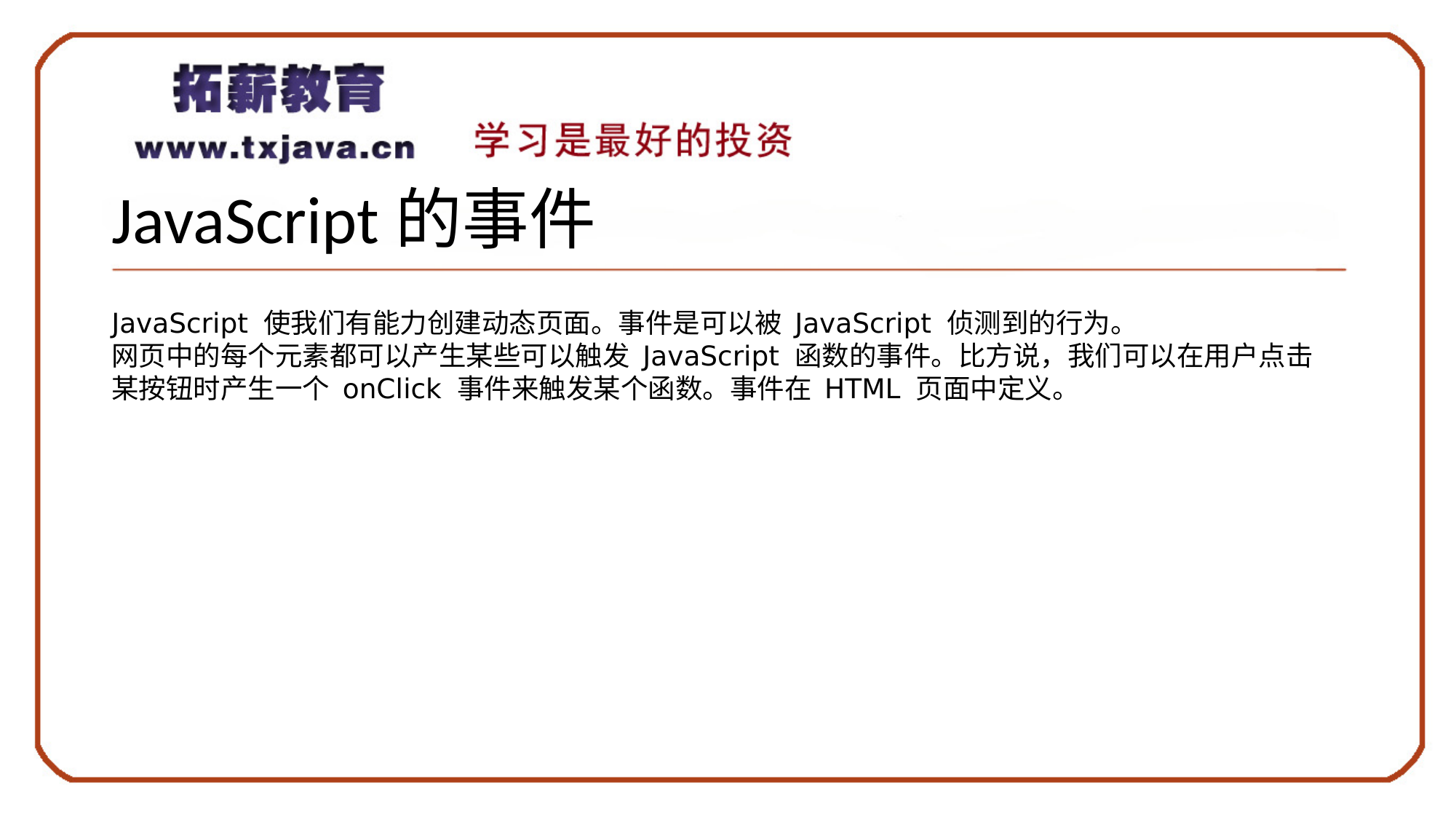

# JavaScript的事件
JavaScript 使我们有能力创建动态页面。事件是可以被 JavaScript 侦测到的行为。
网页中的每个元素都可以产生某些可以触发 JavaScript 函数的事件。比方说，我们可以在用户点击某按钮时产生一个 onClick 事件来触发某个函数。事件在 HTML 页面中定义。